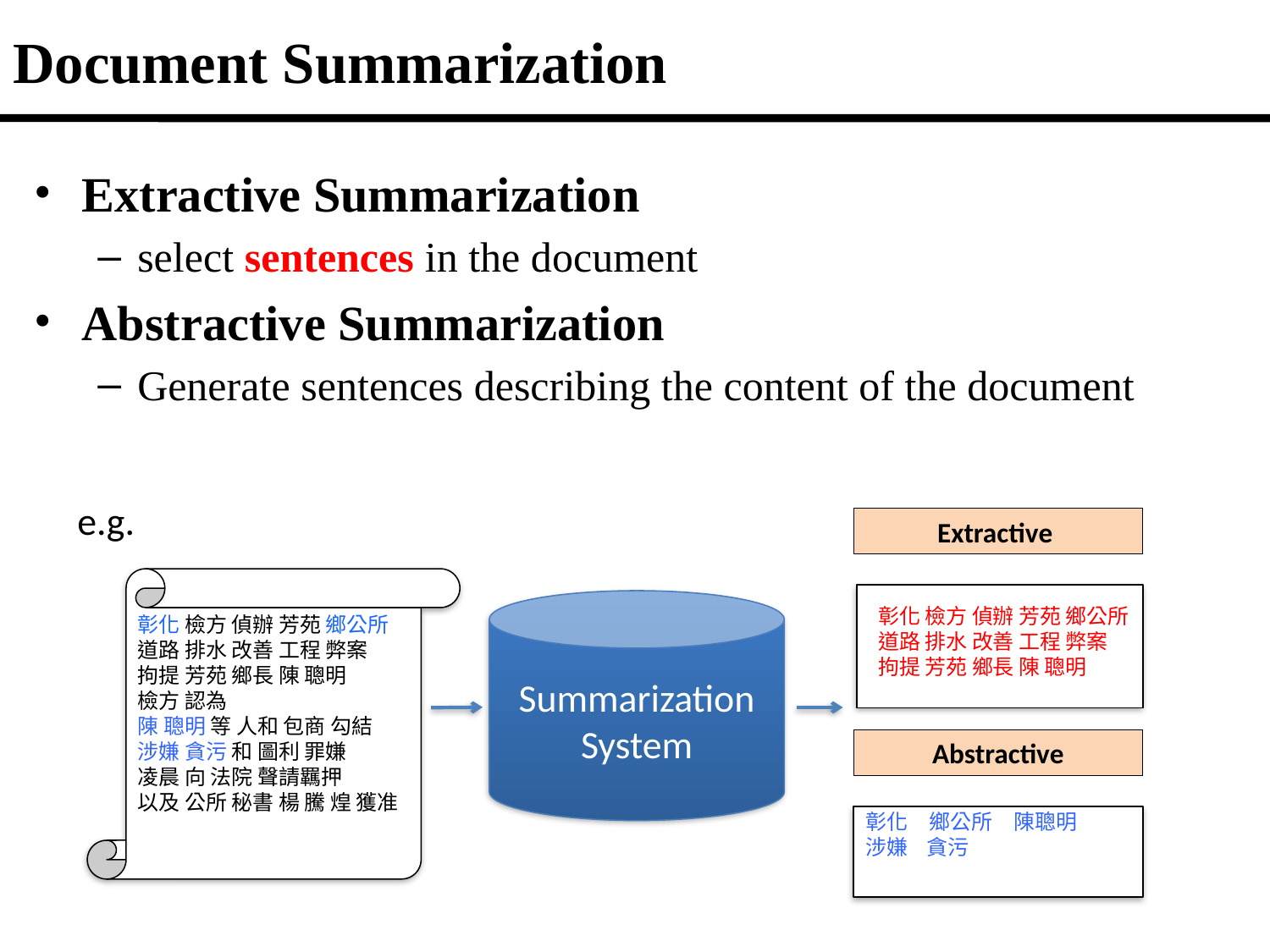

# Document Summarization

Extractive Summarization
select sentences in the document
Abstractive Summarization
Generate sentences describing the content of the document
e.g.
Extractive

Summarization
System
彰化 檢方 偵辦 芳苑 鄉公所
道路 排水 改善 工程 弊案
拘提 芳苑 鄉長 陳 聰明

彰化 檢方 偵辦 芳苑 鄉公所
道路 排水 改善 工程 弊案
拘提 芳苑 鄉長 陳 聰明
檢方 認為
陳 聰明 等 人和 包商 勾結
涉嫌 貪污 和 圖利 罪嫌
凌晨 向 法院 聲請羈押
以及 公所 秘書 楊 騰 煌 獲准
Abstractive
彰化　鄉公所　陳聰明
涉嫌    貪污